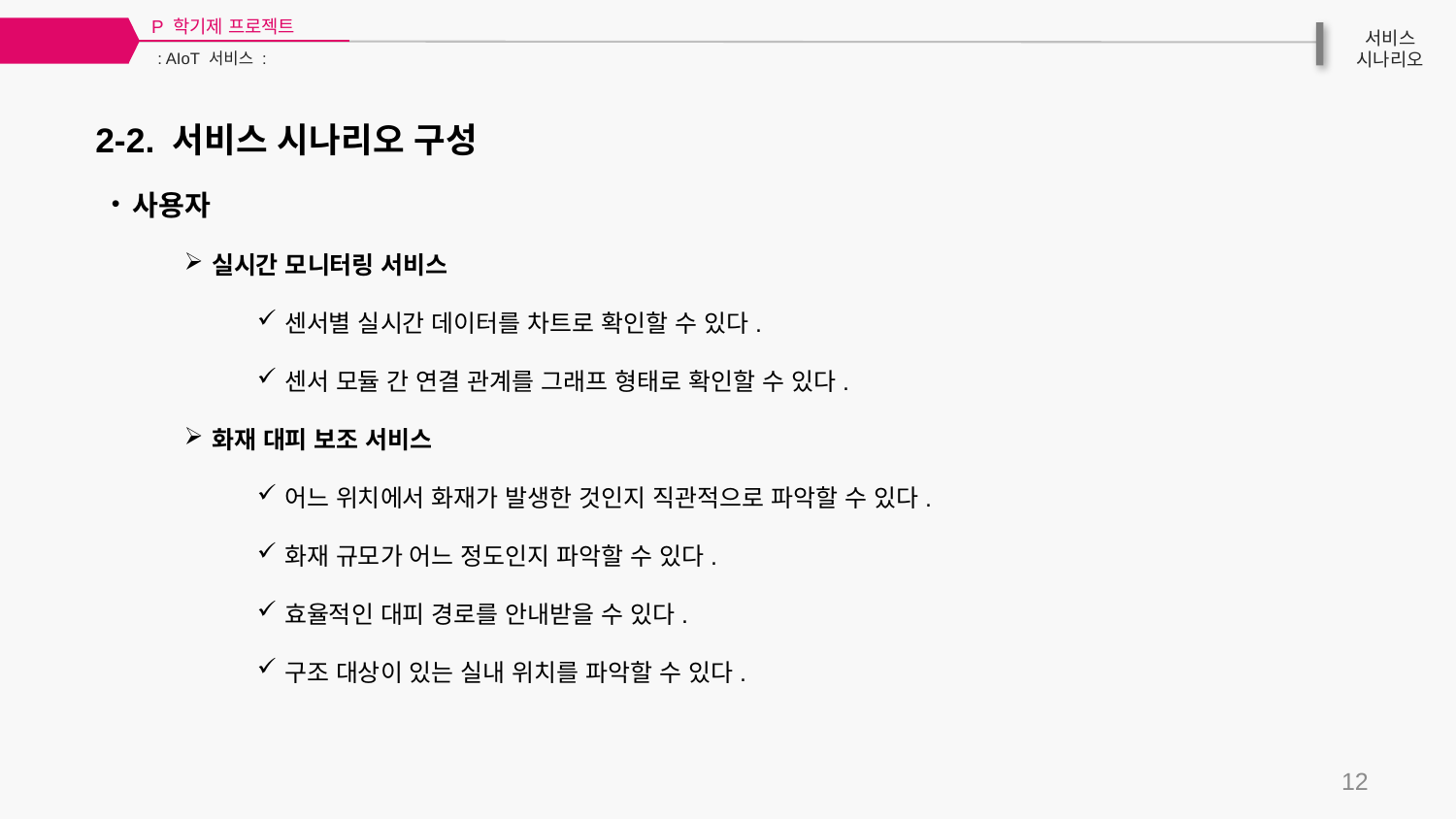

P 학기제 프로젝트

02
서비스
시나리오

: AIoT 서비스 :
2-2. 서비스 시나리오 구성
 사용자

실시간 모니터링 서비스

센서별 실시간 데이터를 차트로 확인할 수 있다.

센서 모듈 간 연결 관계를 그래프 형태로 확인할 수 있다.

화재 대피 보조 서비스

어느 위치에서 화재가 발생한 것인지 직관적으로 파악할 수 있다.

화재 규모가 어느 정도인지 파악할 수 있다.

효율적인 대피 경로를 안내받을 수 있다.

구조 대상이 있는 실내 위치를 파악할 수 있다.
12